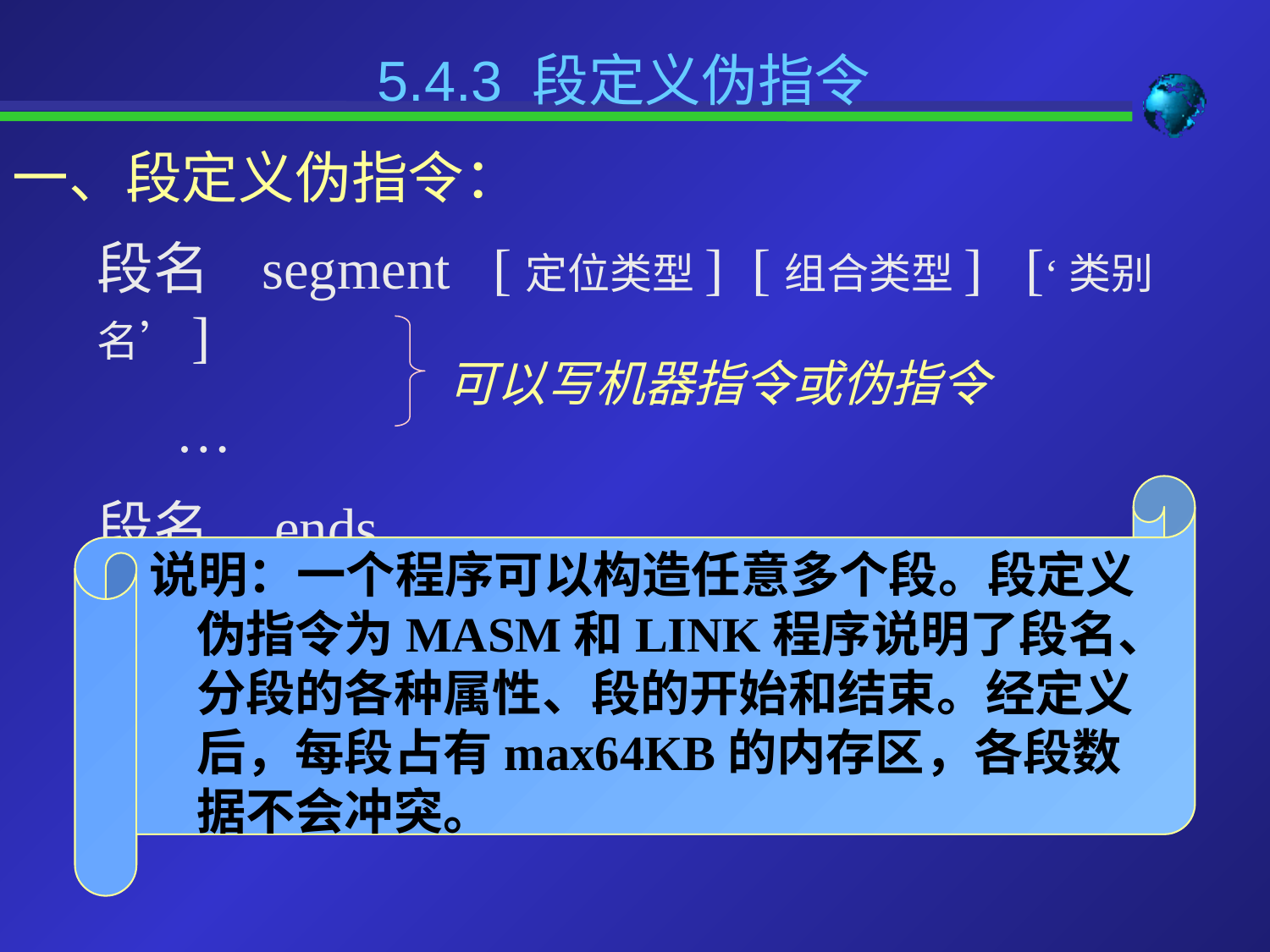

5.4.3 段定义伪指令
一、段定义伪指令：
段名   segment   [定位类型]  [组合类型]   [‘类别名’]
     …
段名    ends

可以写机器指令或伪指令
说明：一个程序可以构造任意多个段。段定义伪指令为MASM和LINK程序说明了段名、分段的各种属性、段的开始和结束。经定义后，每段占有max64KB的内存区，各段数据不会冲突。
39